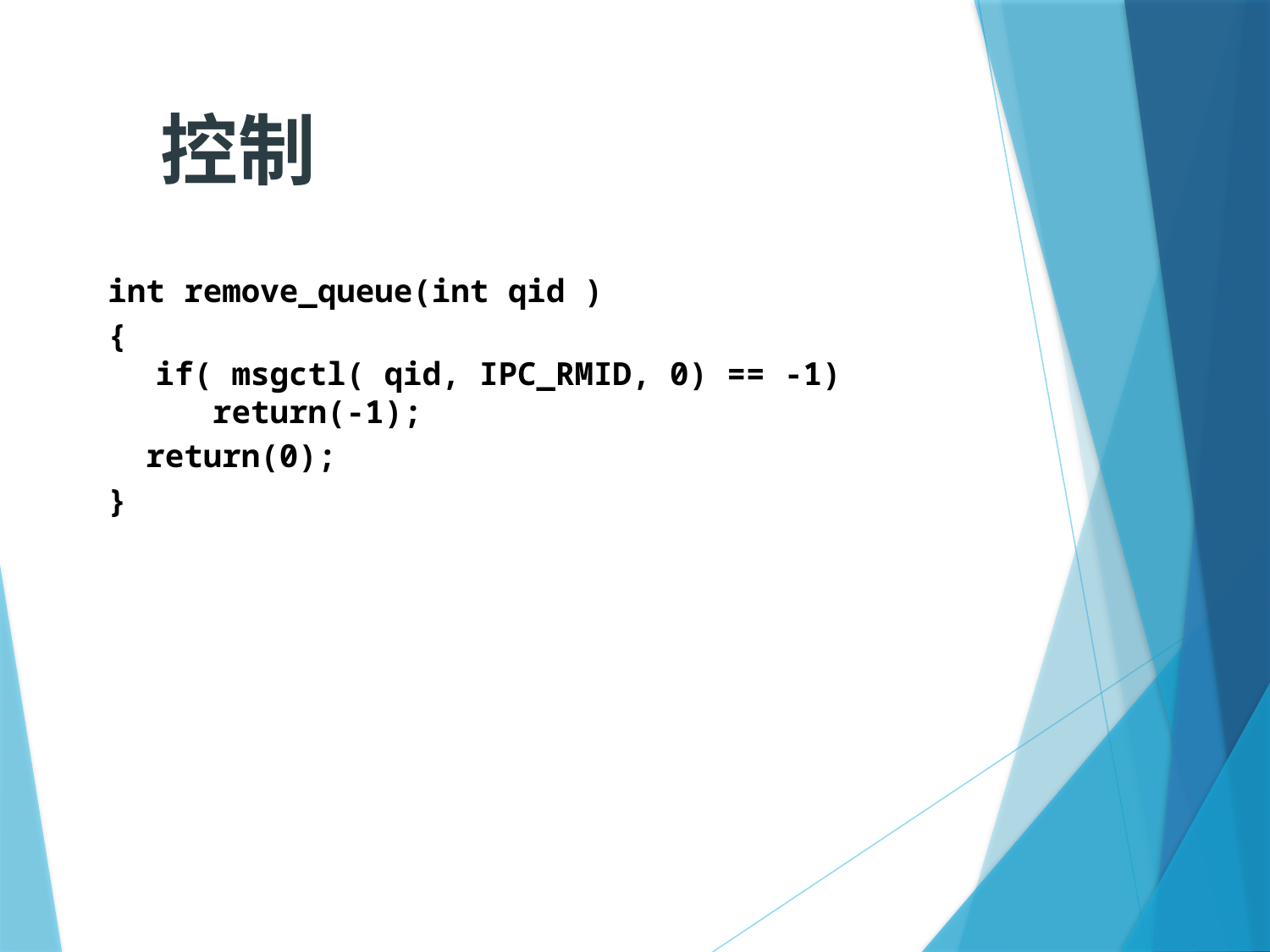

控制
int remove_queue(int qid )
{
if( msgctl( qid, IPC_RMID, 0) == -1)
   return(-1);
  return(0);
}